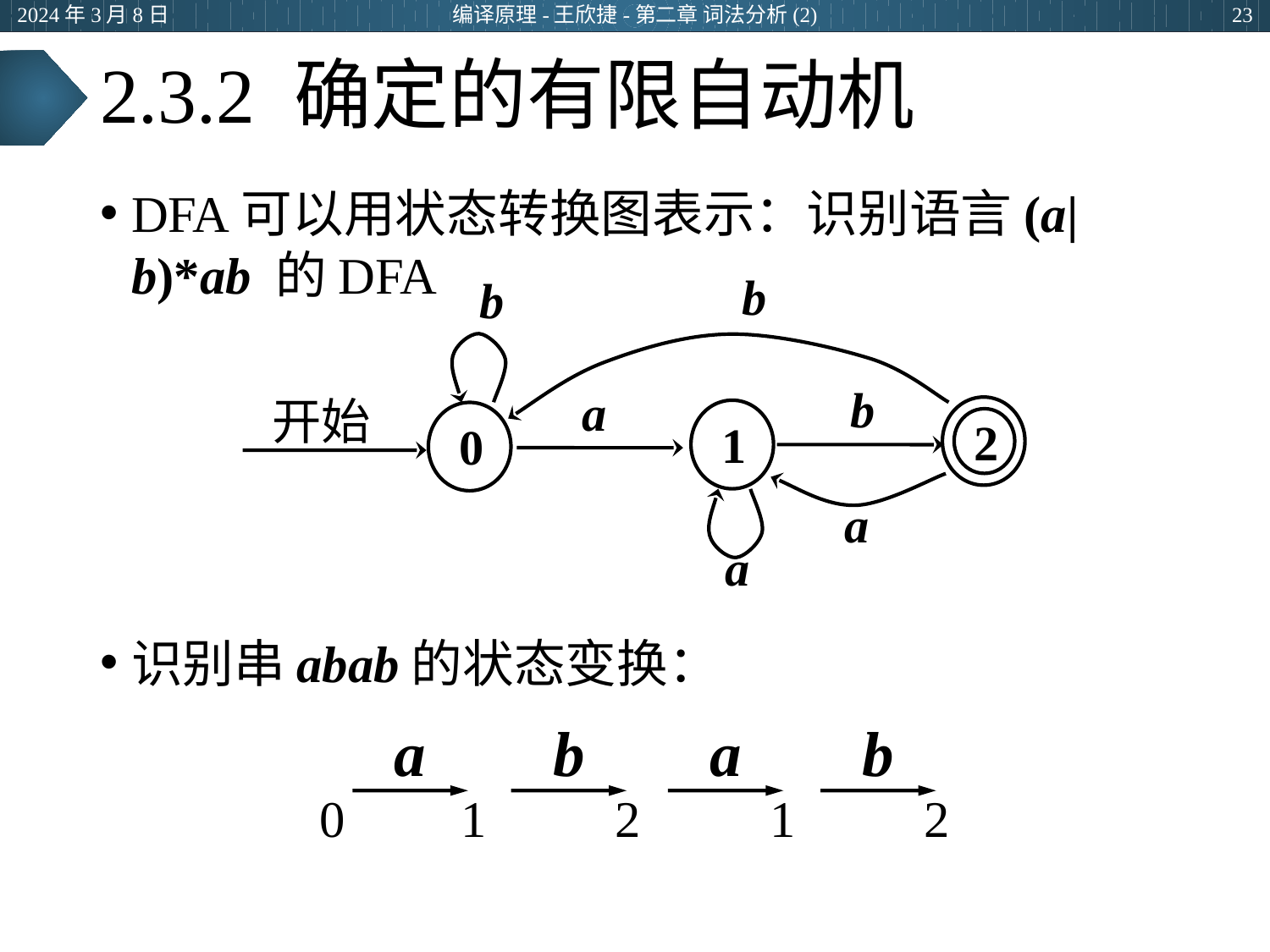

2024年3月8日
编译原理-王欣捷-第二章 词法分析(2)
23
# 2.3.2 确定的有限自动机
DFA可以用状态转换图表示：识别语言(a|b)*ab 的DFA

识别串abab的状态变换：

                 0         1          2          1          2
b
b

b
a
开始

2
1
0

a

a
a
b
a
b